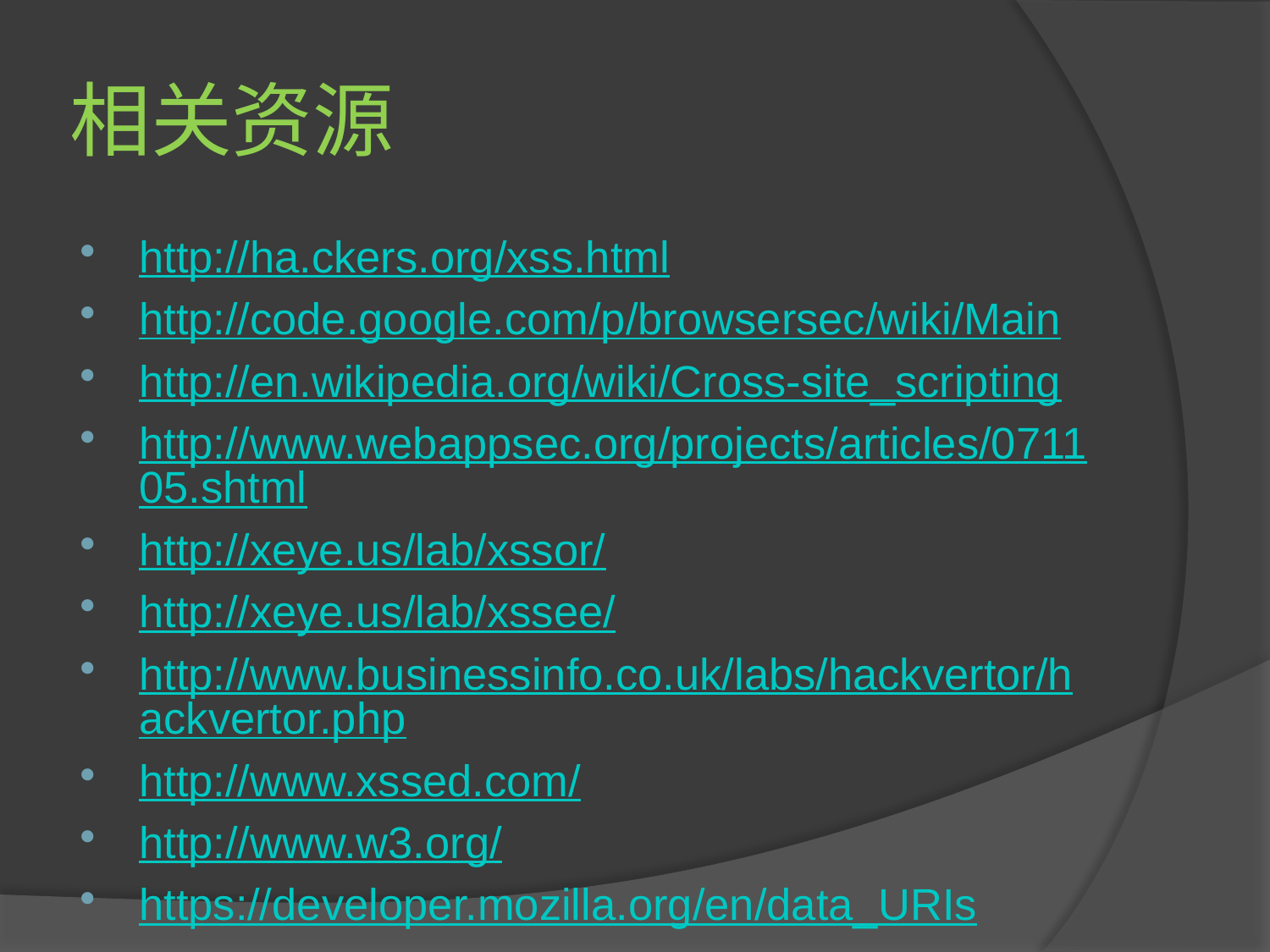

# 相关资源
http://ha.ckers.org/xss.html
http://code.google.com/p/browsersec/wiki/Main
http://en.wikipedia.org/wiki/Cross-site_scripting
http://www.webappsec.org/projects/articles/071105.shtml
http://xeye.us/lab/xssor/
http://xeye.us/lab/xssee/
http://www.businessinfo.co.uk/labs/hackvertor/hackvertor.php
http://www.xssed.com/
http://www.w3.org/
https://developer.mozilla.org/en/data_URIs